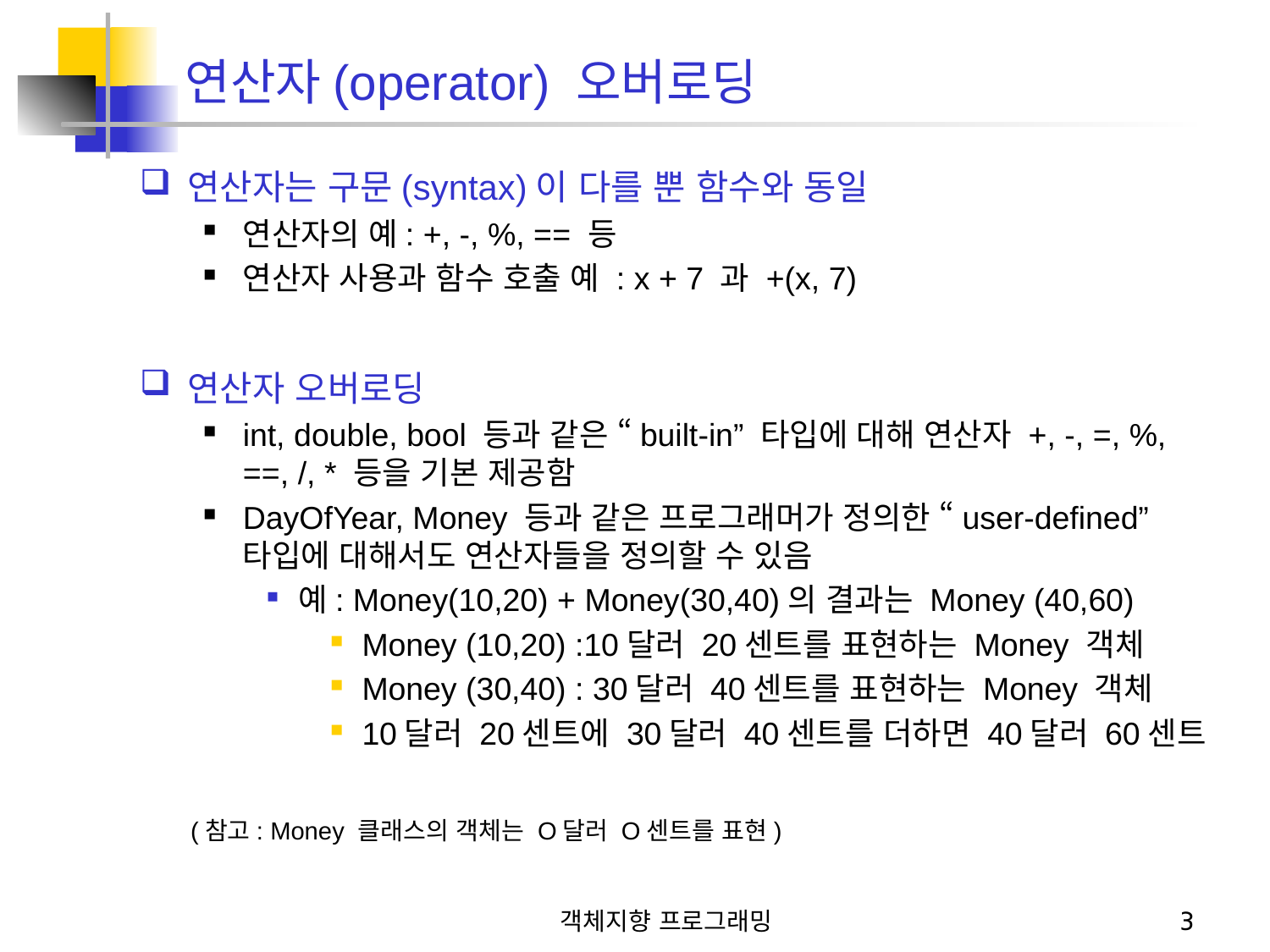

연산자(operator) 오버로딩
연산자는 구문(syntax)이 다를 뿐 함수와 동일
연산자의 예: +, -, %, == 등
연산자 사용과 함수 호출 예 : x + 7 과 +(x, 7)

연산자 오버로딩
int, double, bool 등과 같은 “built-in” 타입에 대해 연산자 +, -, =, %, ==, /, * 등을 기본 제공함
DayOfYear, Money 등과 같은 프로그래머가 정의한 “user-defined” 타입에 대해서도 연산자들을 정의할 수 있음
예: Money(10,20) + Money(30,40)의 결과는 Money (40,60)
Money (10,20) :10달러 20센트를 표현하는 Money 객체
Money (30,40) : 30달러 40센트를 표현하는 Money 객체
10달러 20센트에 30달러 40센트를 더하면 40달러 60센트
(참고: Money 클래스의 객체는 O달러 O센트를 표현)
객체지향 프로그래밍
3